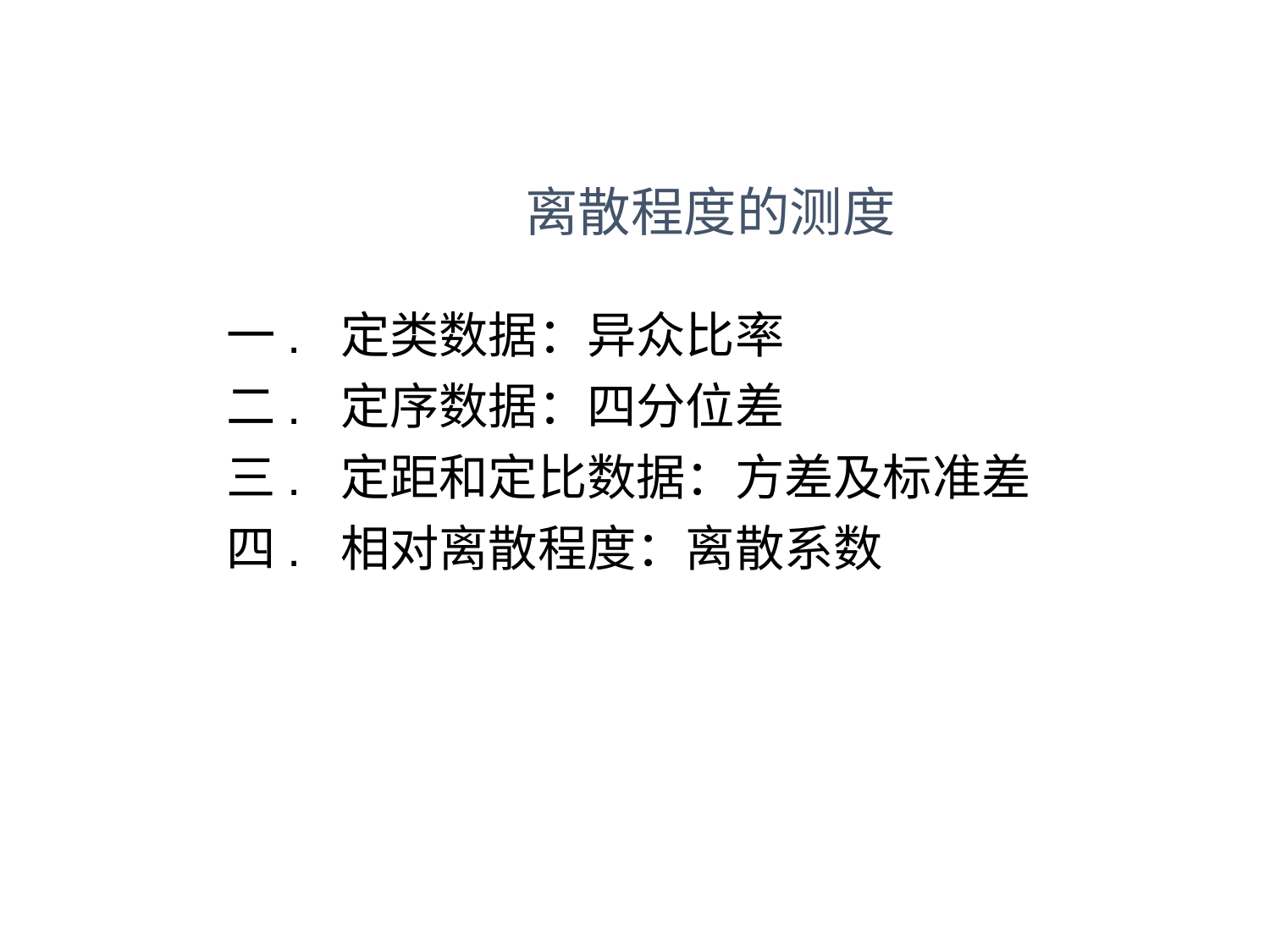

离散程度的测度
一.  定类数据：异众比率
二.  定序数据：四分位差
三.  定距和定比数据：方差及标准差
四.  相对离散程度：离散系数